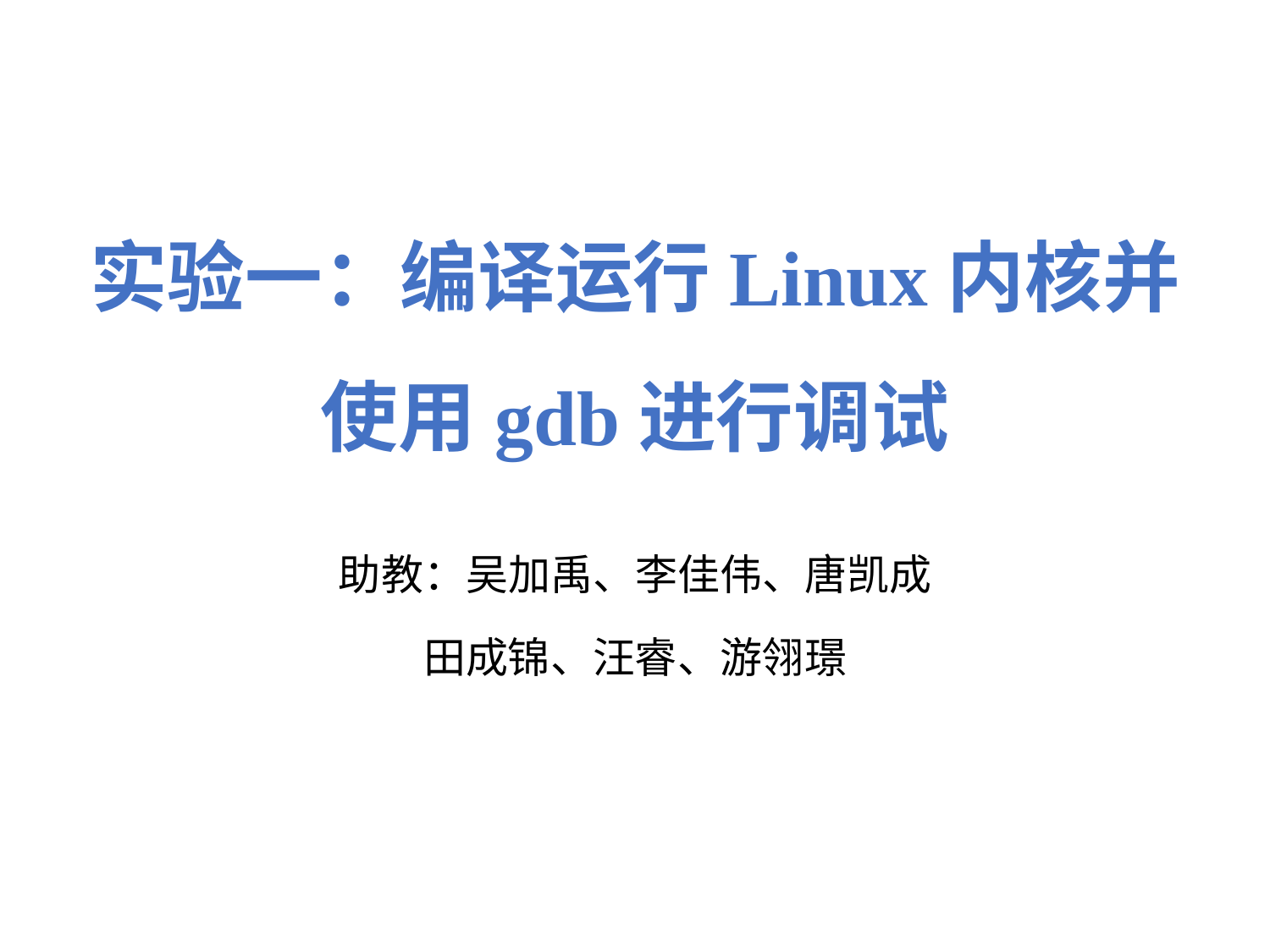

# 实验一：编译运行Linux内核并使用gdb进行调试
助教：吴加禹、李佳伟、唐凯成
田成锦、汪睿、游翎璟